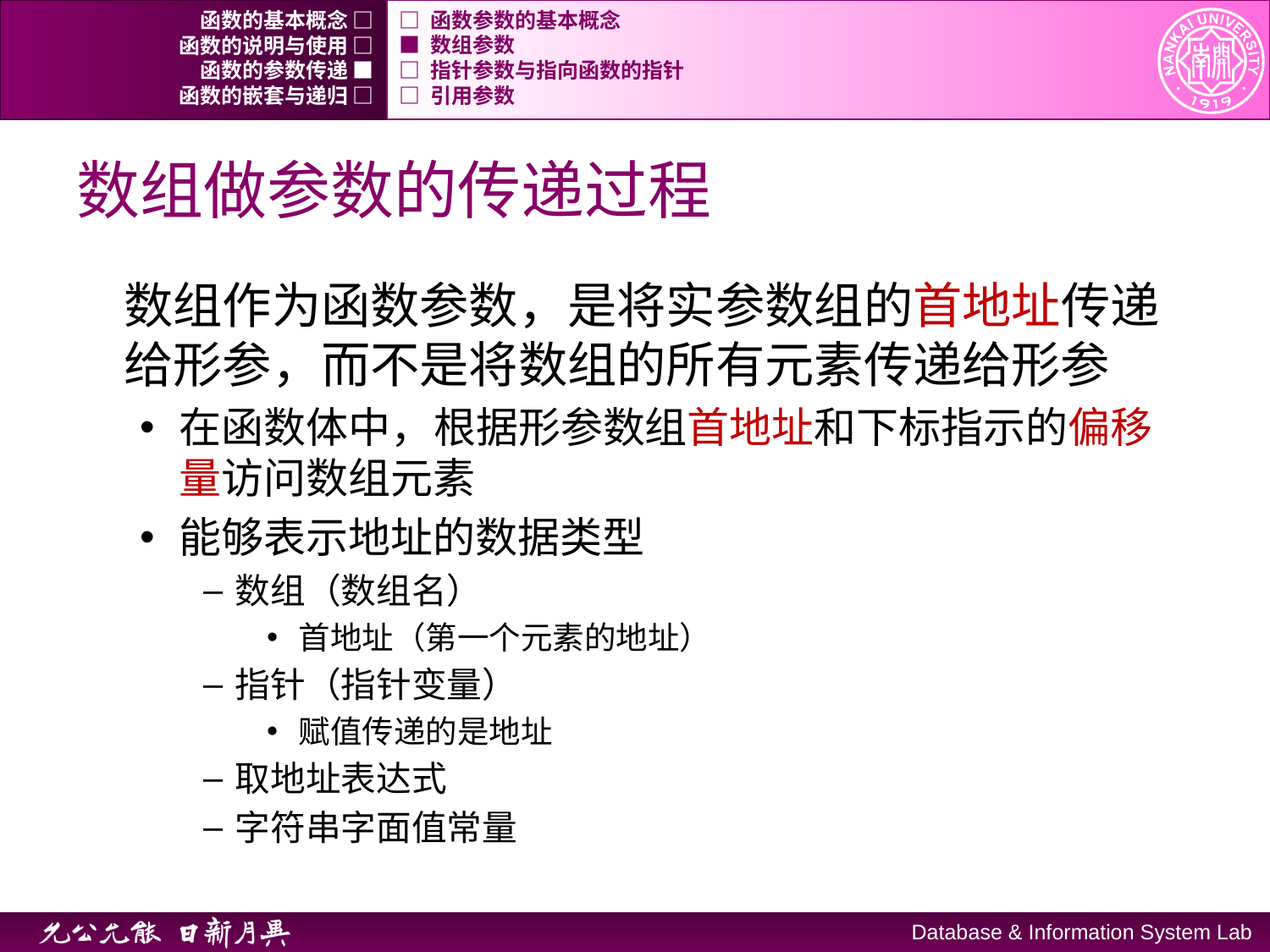

函数的基本概念 □
□ 函数参数的基本概念
函数的说明与使用 □
■ 数组参数
函数的参数传递 ■
□ 指针参数与指向函数的指针
函数的嵌套与递归 □
□ 引用参数
# 数组做参数的传递过程
数组作为函数参数，是将实参数组的首地址传递给形参，而不是将数组的所有元素传递给形参
在函数体中，根据形参数组首地址和下标指示的偏移量访问数组元素
能够表示地址的数据类型
数组（数组名）
首地址（第一个元素的地址）
指针（指针变量）
赋值传递的是地址
取地址表达式
字符串字面值常量